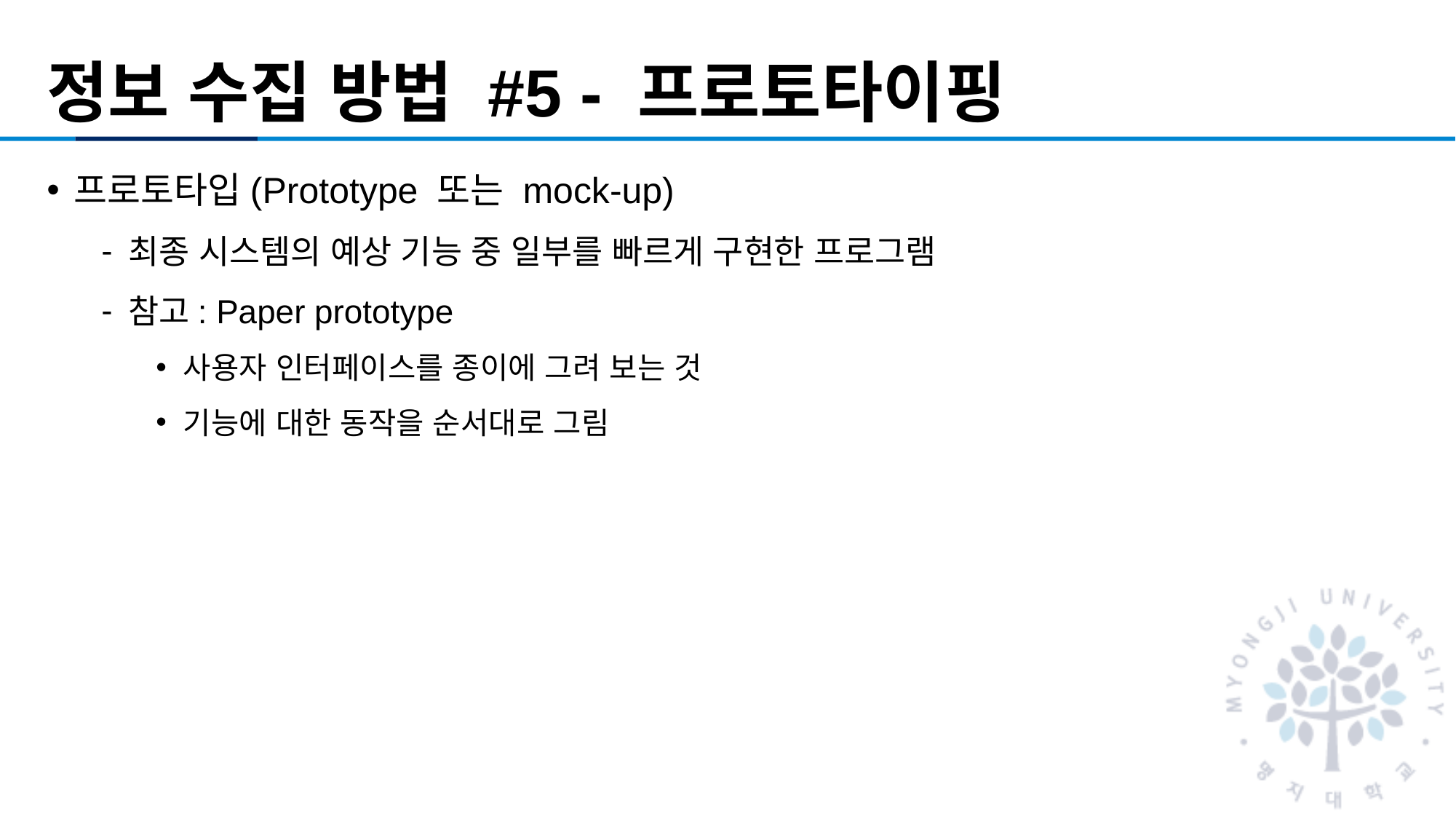

# 정보 수집 방법 #5 - 프로토타이핑
프로토타입(Prototype 또는 mock-up)
최종 시스템의 예상 기능 중 일부를 빠르게 구현한 프로그램
참고: Paper prototype
사용자 인터페이스를 종이에 그려 보는 것
기능에 대한 동작을 순서대로 그림